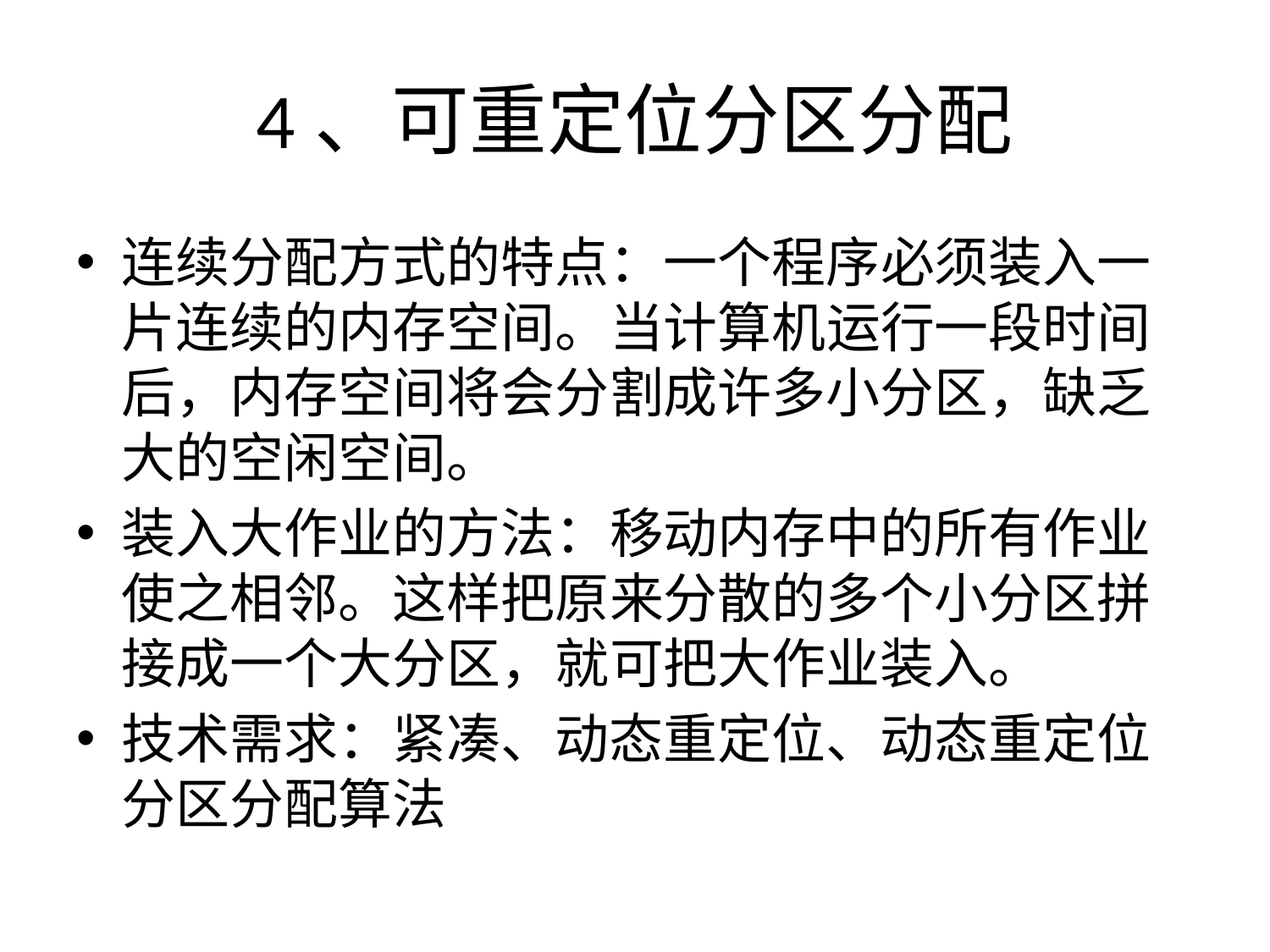

# 4、可重定位分区分配
连续分配方式的特点：一个程序必须装入一片连续的内存空间。当计算机运行一段时间后，内存空间将会分割成许多小分区，缺乏大的空闲空间。
装入大作业的方法：移动内存中的所有作业使之相邻。这样把原来分散的多个小分区拼接成一个大分区，就可把大作业装入。
技术需求：紧凑、动态重定位、动态重定位分区分配算法